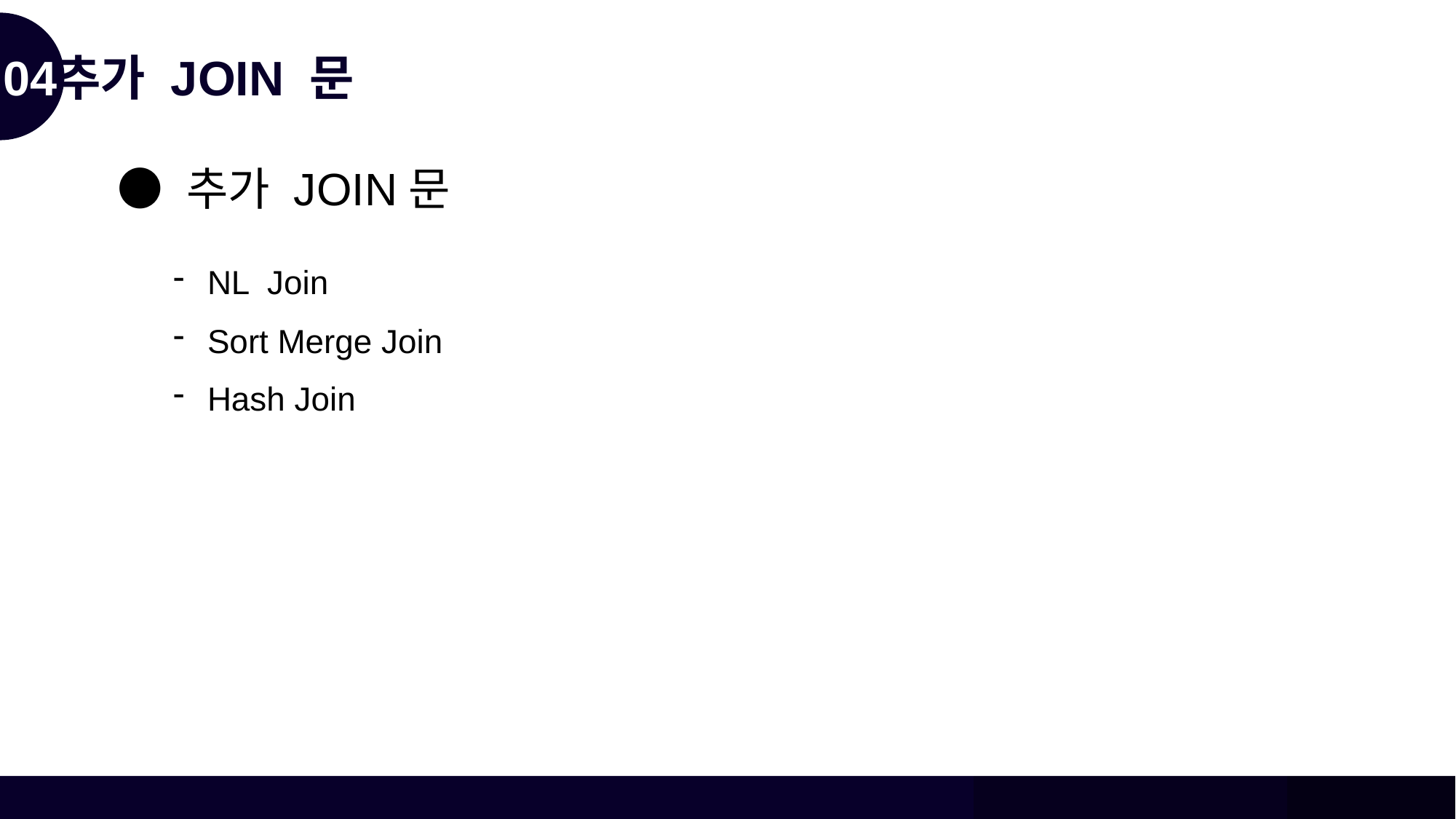

04
추가 JOIN 문
● 추가 JOIN문
NL  Join
Sort Merge Join
Hash Join